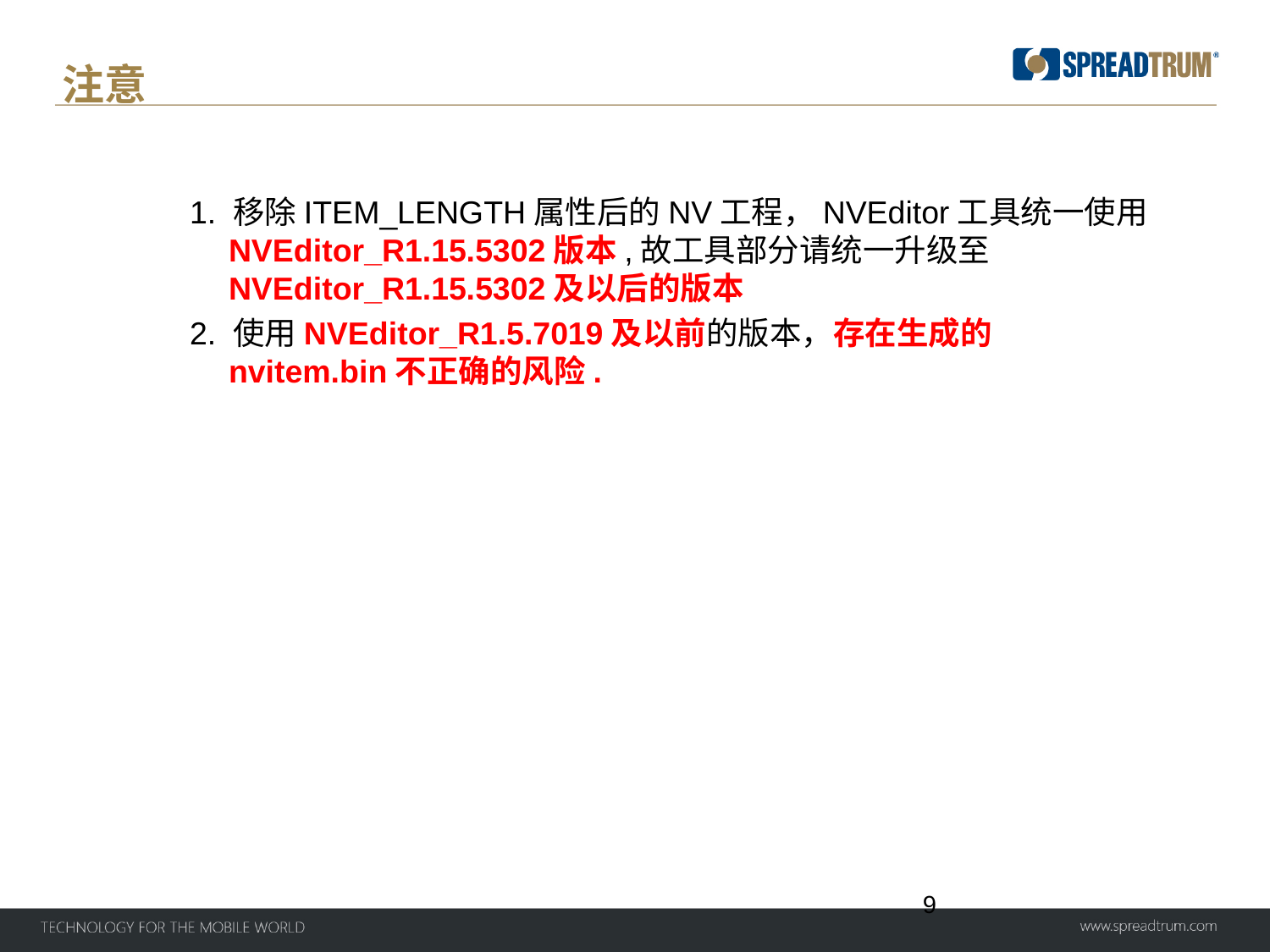

# 注意
 1. 移除ITEM_LENGTH属性后的NV工程，NVEditor工具统一使用NVEditor_R1.15.5302版本,故工具部分请统一升级至NVEditor_R1.15.5302及以后的版本
 2. 使用NVEditor_R1.5.7019及以前的版本，存在生成的   nvitem.bin不正确的风险.

9